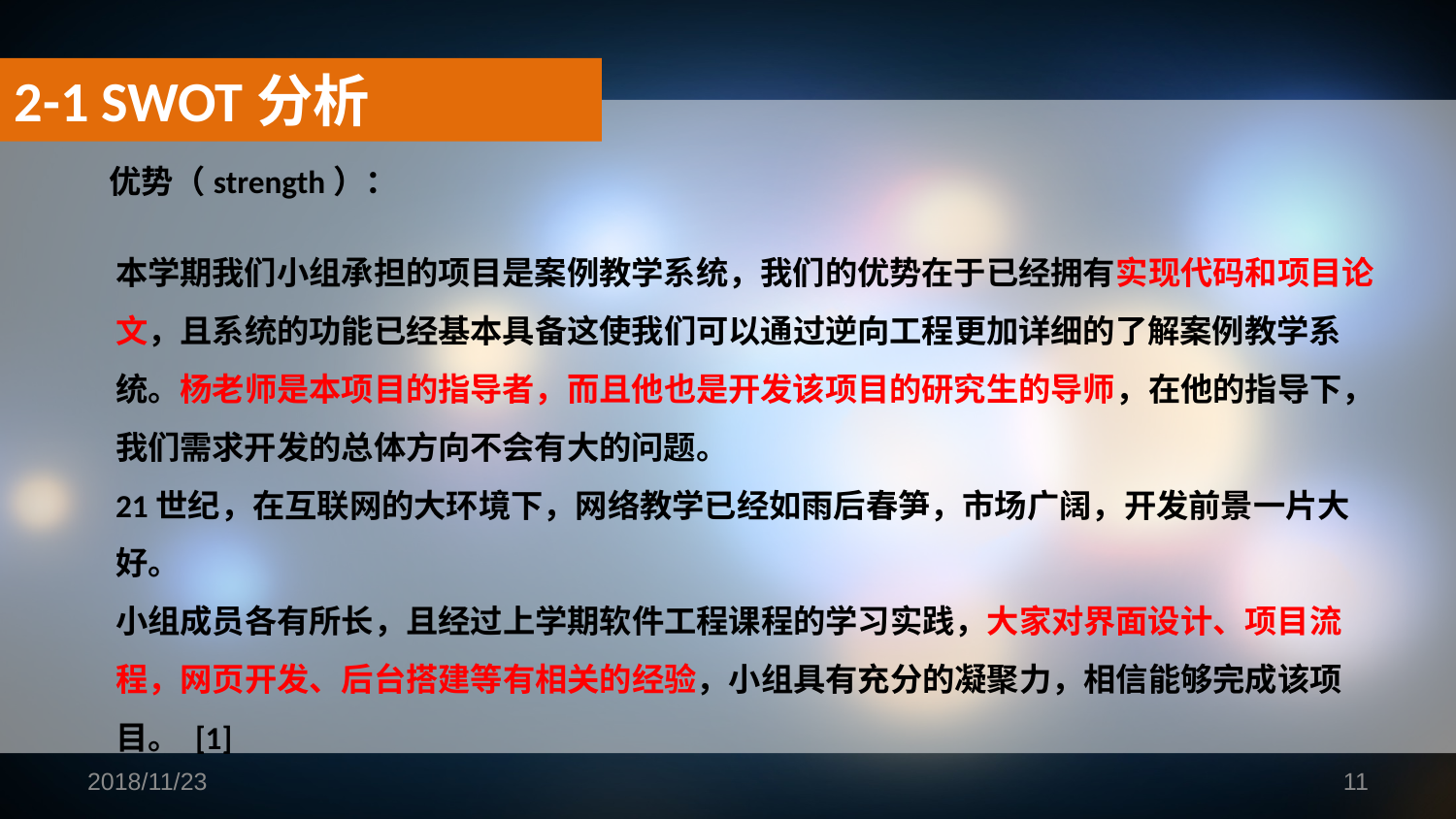

2-1 SWOT分析

优势（strength）：
本学期我们小组承担的项目是案例教学系统，我们的优势在于已经拥有实现代码和项目论文，且系统的功能已经基本具备这使我们可以通过逆向工程更加详细的了解案例教学系统。杨老师是本项目的指导者，而且他也是开发该项目的研究生的导师，在他的指导下，我们需求开发的总体方向不会有大的问题。
21世纪，在互联网的大环境下，网络教学已经如雨后春笋，市场广阔，开发前景一片大好。
小组成员各有所长，且经过上学期软件工程课程的学习实践，大家对界面设计、项目流程，网页开发、后台搭建等有相关的经验，小组具有充分的凝聚力，相信能够完成该项目。 [1]
2018/11/23
11